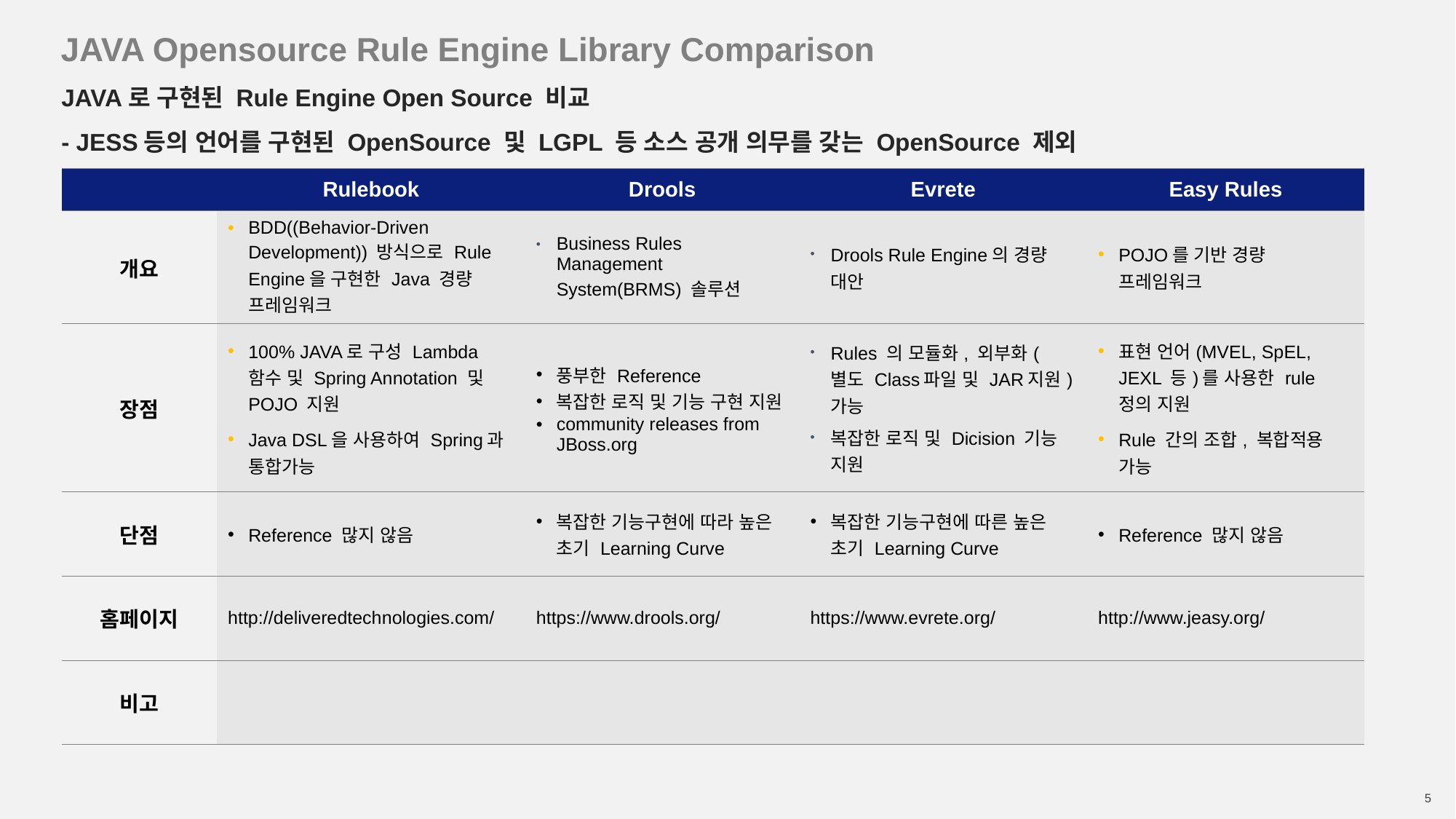

# JAVA Opensource Rule Engine Library Comparison
JAVA로 구현된 Rule Engine Open Source 비교
- JESS등의 언어를 구현된 OpenSource 및 LGPL 등 소스 공개 의무를 갖는 OpenSource 제외
|  | Rulebook | Drools | Evrete | Easy Rules |
| --- | --- | --- | --- | --- |
| 개요 | BDD((Behavior-Driven Development)) 방식으로 Rule Engine을 구현한 Java 경량 프레임워크 | Business Rules Management System(BRMS) 솔루션 | Drools Rule Engine의 경량 대안 | POJO를 기반 경량 프레임워크 |
| 장점 | 100% JAVA로 구성 Lambda 함수 및 Spring Annotation 및 POJO 지원 Java DSL을 사용하여 Spring과 통합가능 | 풍부한 Reference 복잡한 로직 및 기능 구현 지원 community releases from JBoss.org | Rules 의 모듈화, 외부화(별도 Class파일 및 JAR지원) 가능 복잡한 로직 및 Dicision 기능 지원 | 표현 언어(MVEL, SpEL, JEXL 등)를 사용한 rule 정의 지원 Rule 간의 조합, 복합적용 가능 |
| 단점 | Reference 많지 않음 | 복잡한 기능구현에 따라 높은 초기 Learning Curve | 복잡한 기능구현에 따른 높은 초기 Learning Curve | Reference 많지 않음 |
| 홈페이지 | http://deliveredtechnologies.com/ | https://www.drools.org/ | https://www.evrete.org/ | http://www.jeasy.org/ |
| 비고 |  |  |  |  |